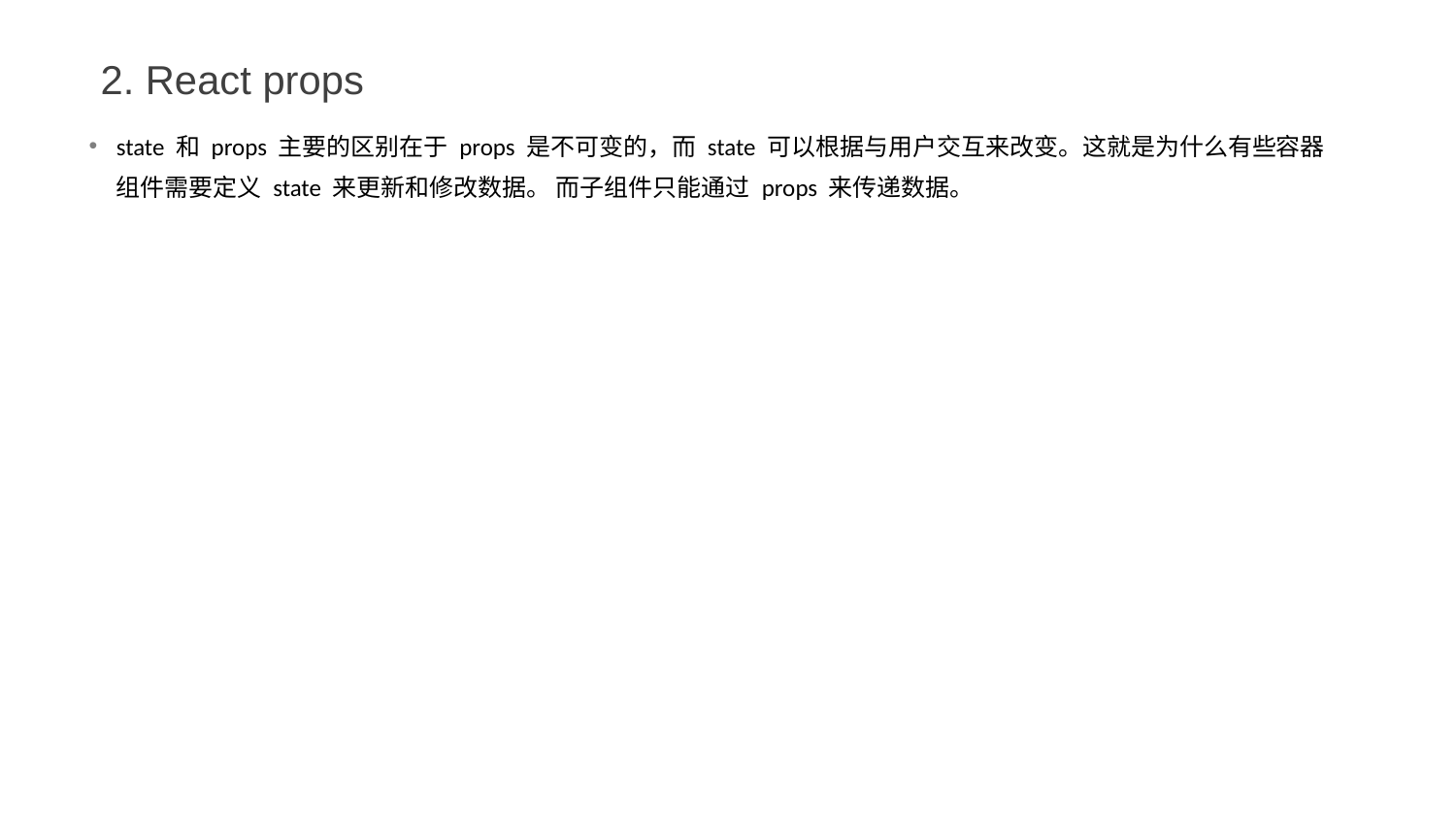

2. React props
state 和 props 主要的区别在于 props 是不可变的，而 state 可以根据与用户交互来改变。这就是为什么有些容器组件需要定义 state 来更新和修改数据。 而子组件只能通过 props 来传递数据。